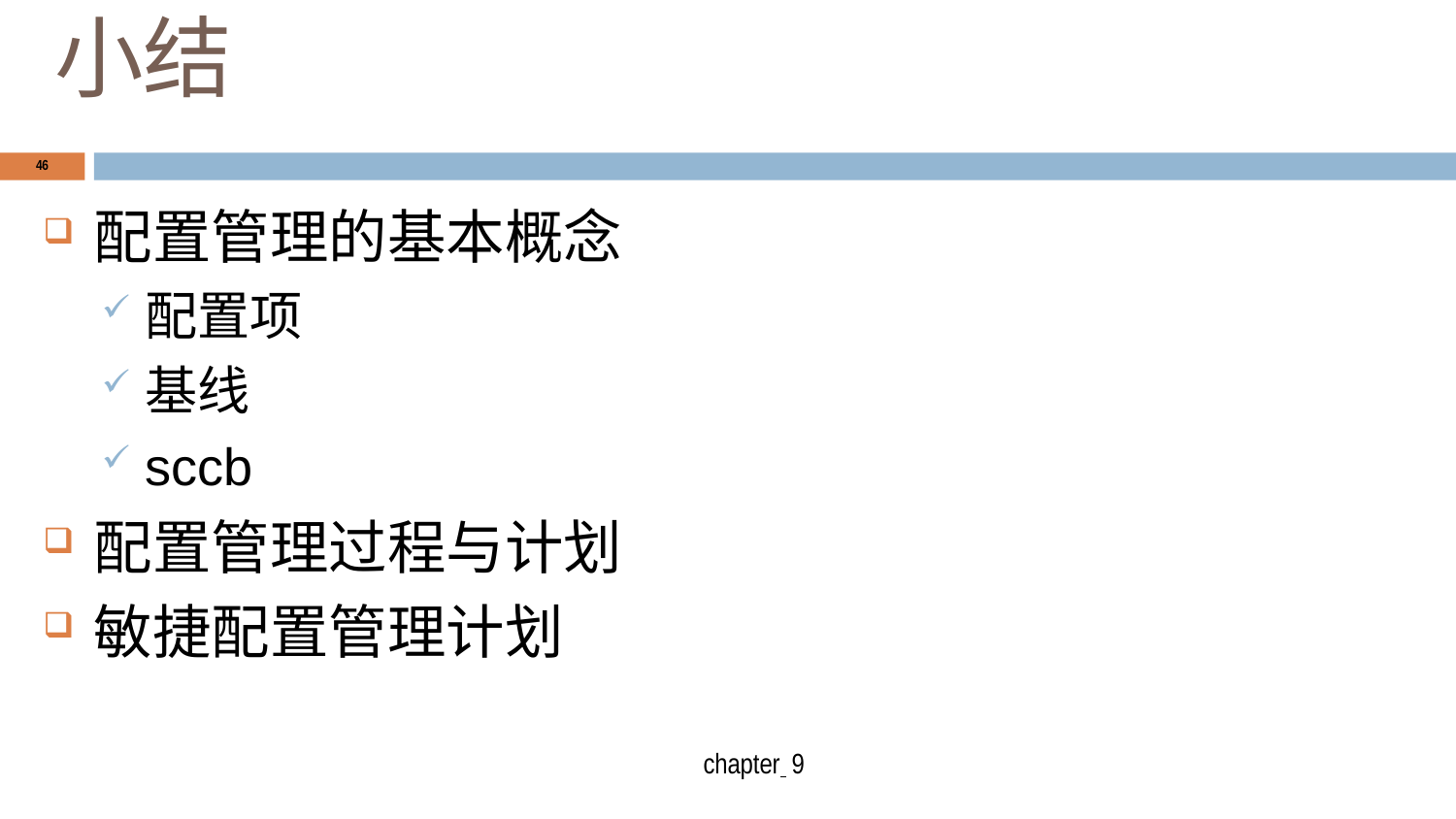

# 小结
46
配置管理的基本概念
配置项
基线
sccb
配置管理过程与计划
敏捷配置管理计划
chapter 9